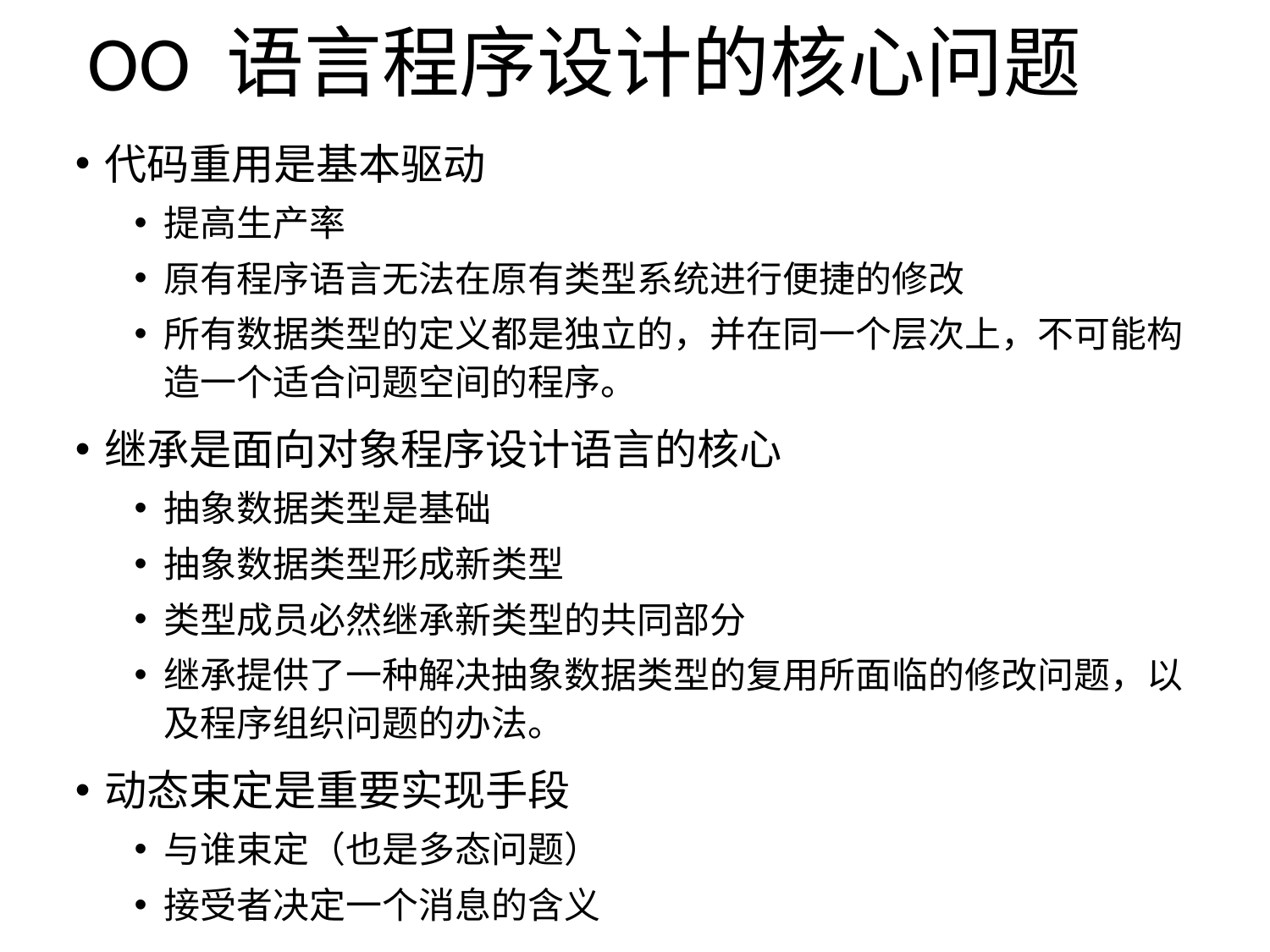

# OO 语言程序设计的核心问题
代码重用是基本驱动
提高生产率
原有程序语言无法在原有类型系统进行便捷的修改
所有数据类型的定义都是独立的，并在同一个层次上，不可能构造一个适合问题空间的程序。
继承是面向对象程序设计语言的核心
抽象数据类型是基础
抽象数据类型形成新类型
类型成员必然继承新类型的共同部分
继承提供了一种解决抽象数据类型的复用所面临的修改问题，以及程序组织问题的办法。
动态束定是重要实现手段
与谁束定（也是多态问题）
接受者决定一个消息的含义